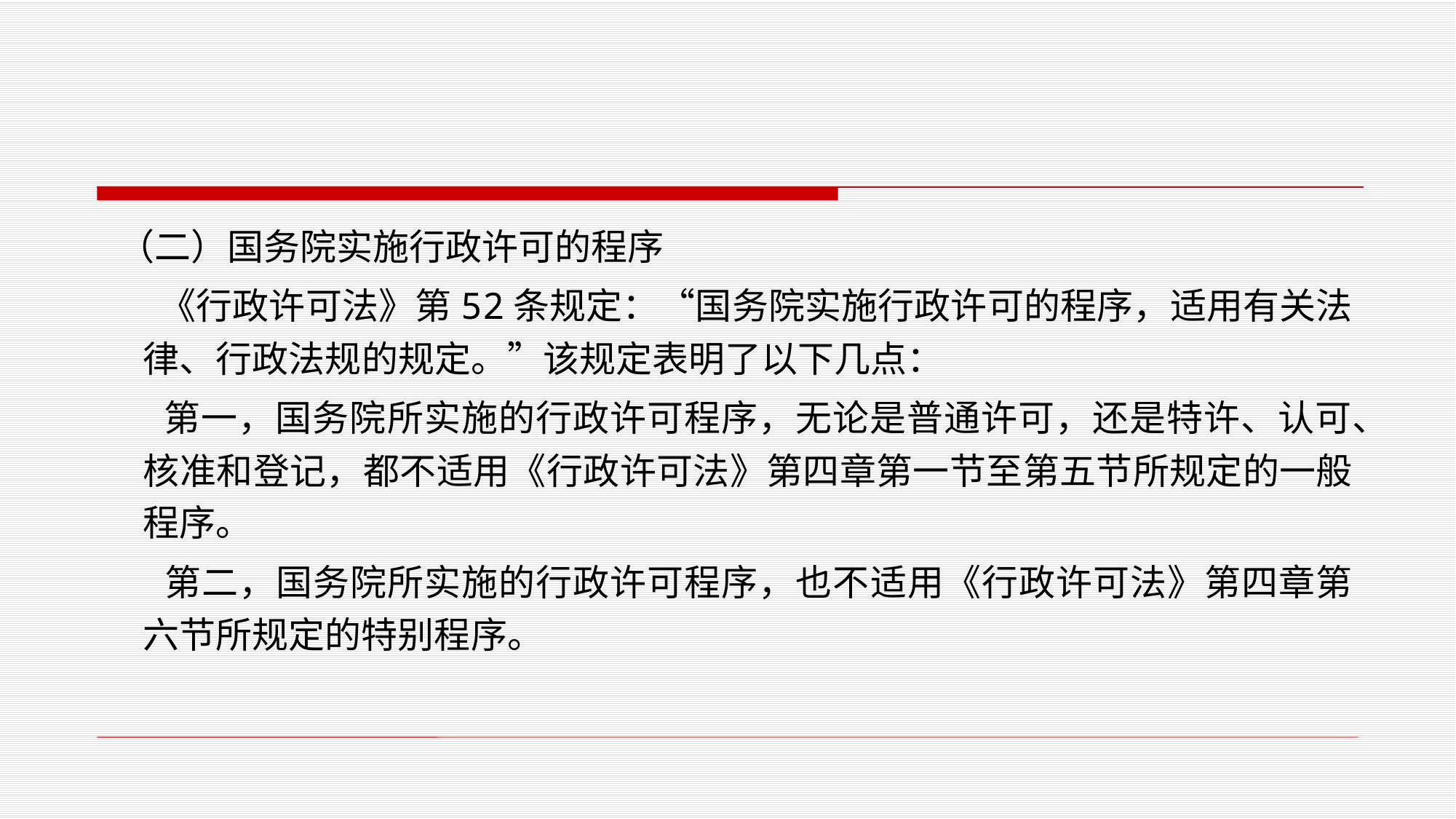

#
 （二）国务院实施行政许可的程序
      《行政许可法》第52条规定：“国务院实施行政许可的程序，适用有关法律、行政法规的规定。”该规定表明了以下几点：
      第一，国务院所实施的行政许可程序，无论是普通许可，还是特许、认可、核准和登记，都不适用《行政许可法》第四章第一节至第五节所规定的一般程序。
      第二，国务院所实施的行政许可程序，也不适用《行政许可法》第四章第六节所规定的特别程序。